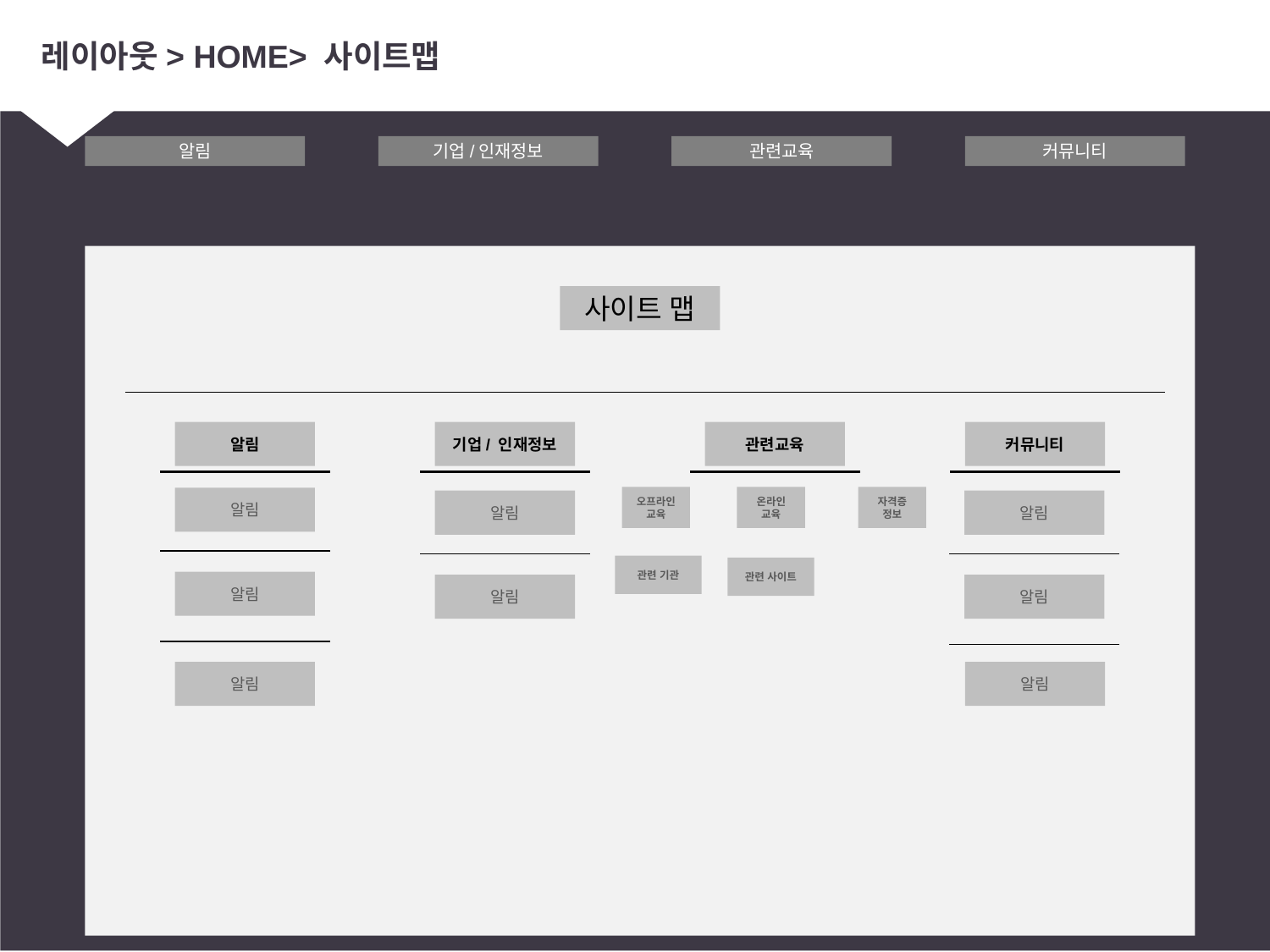

# 레이아웃> HOME> 사이트맵
알림
기업/인재정보
관련교육
커뮤니티

사이트 맵
알림
기업/ 인재정보
관련교육
커뮤니티
자격증
정보
오프라인 교육
온라인
교육
알림
알림
알림
관련 기관
관련 사이트
알림
알림
알림
알림
알림